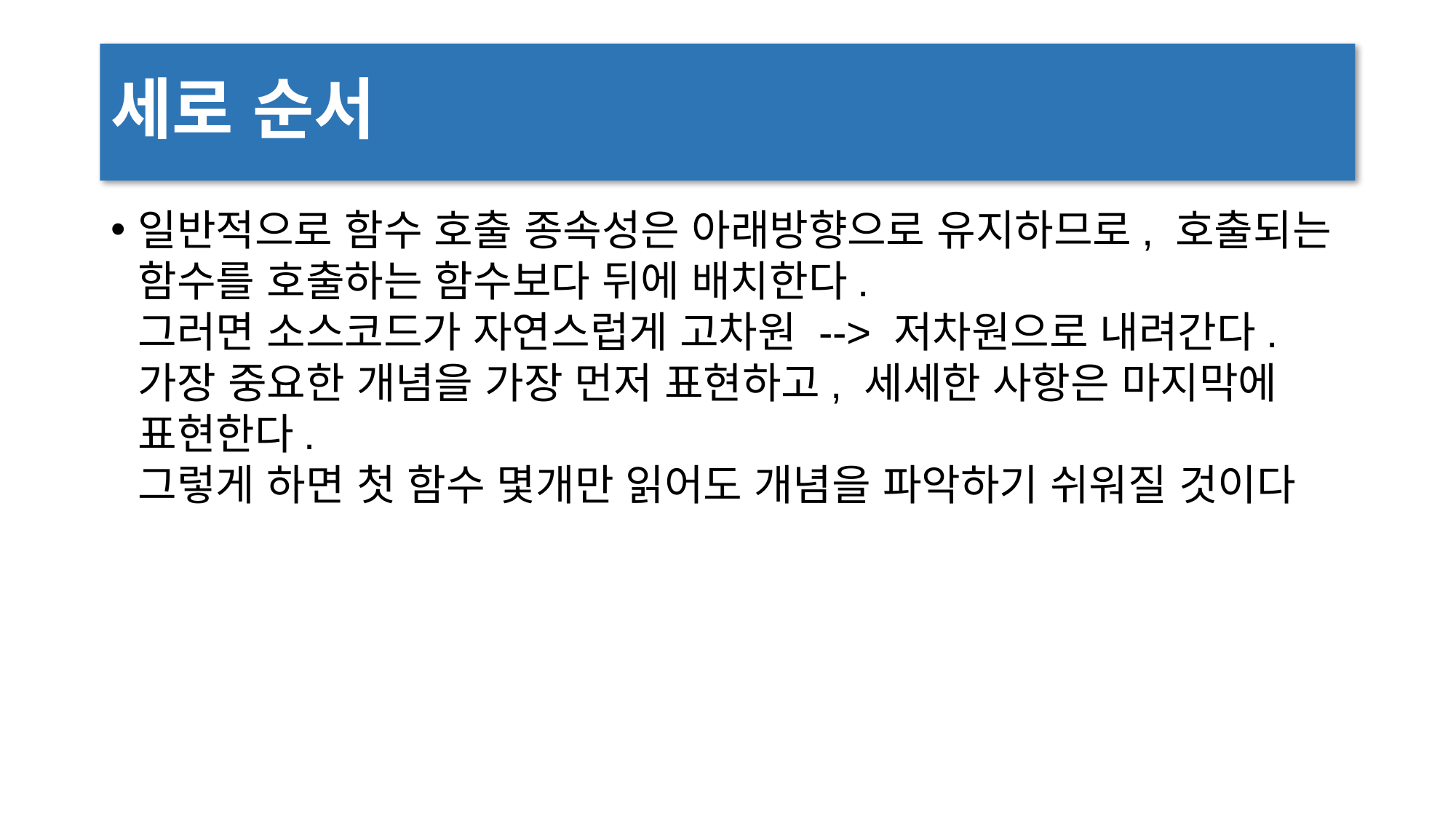

# 세로 순서
일반적으로 함수 호출 종속성은 아래방향으로 유지하므로, 호출되는 함수를 호출하는 함수보다 뒤에 배치한다.
그러면 소스코드가 자연스럽게 고차원 --> 저차원으로 내려간다.
가장 중요한 개념을 가장 먼저 표현하고, 세세한 사항은 마지막에 표현한다.
그렇게 하면 첫 함수 몇개만 읽어도 개념을 파악하기 쉬워질 것이다